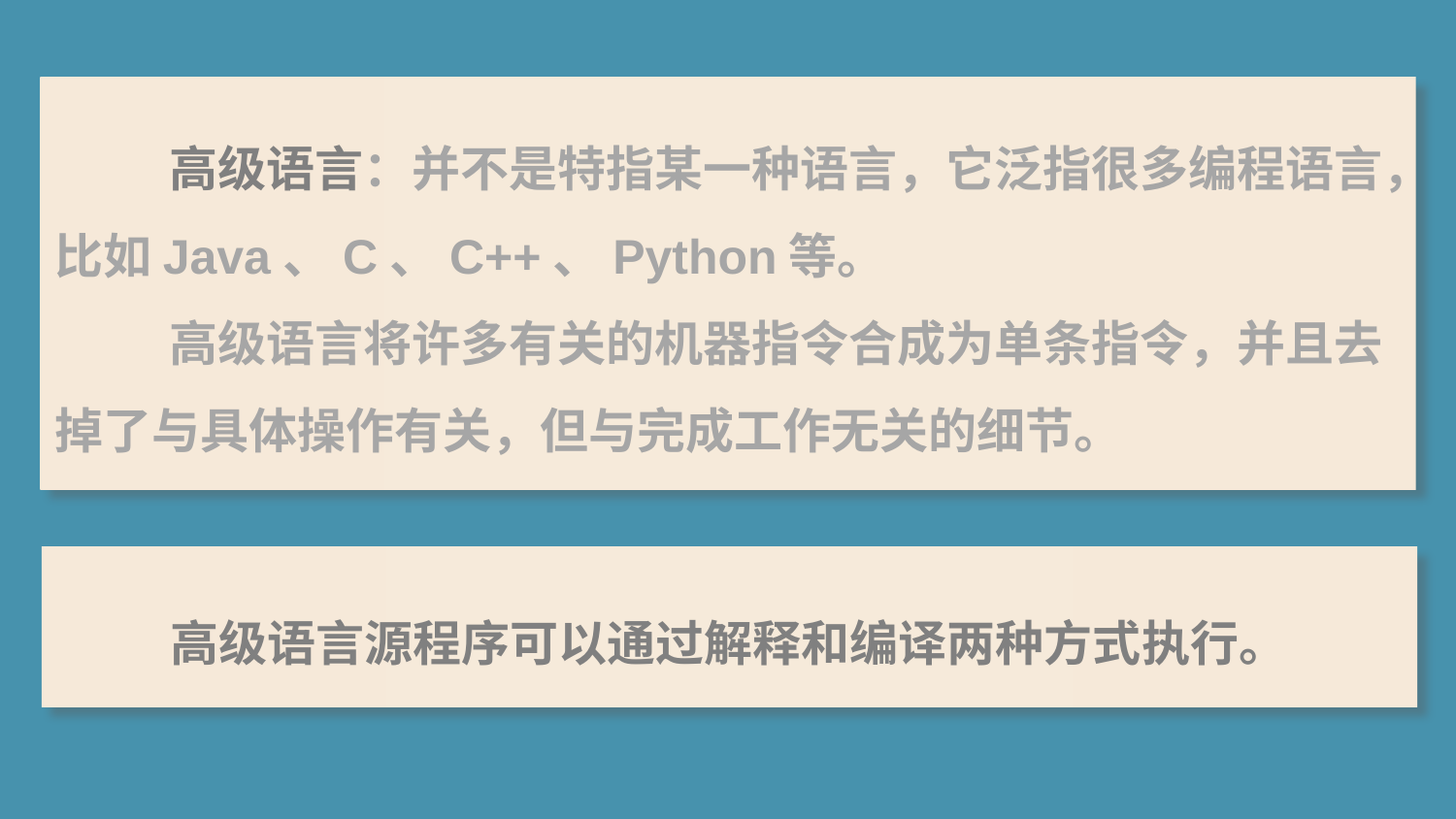

高级语言：并不是特指某一种语言，它泛指很多编程语言，比如Java、C、C++、Python等。
高级语言将许多有关的机器指令合成为单条指令，并且去掉了与具体操作有关，但与完成工作无关的细节。
高级语言源程序可以通过解释和编译两种方式执行。